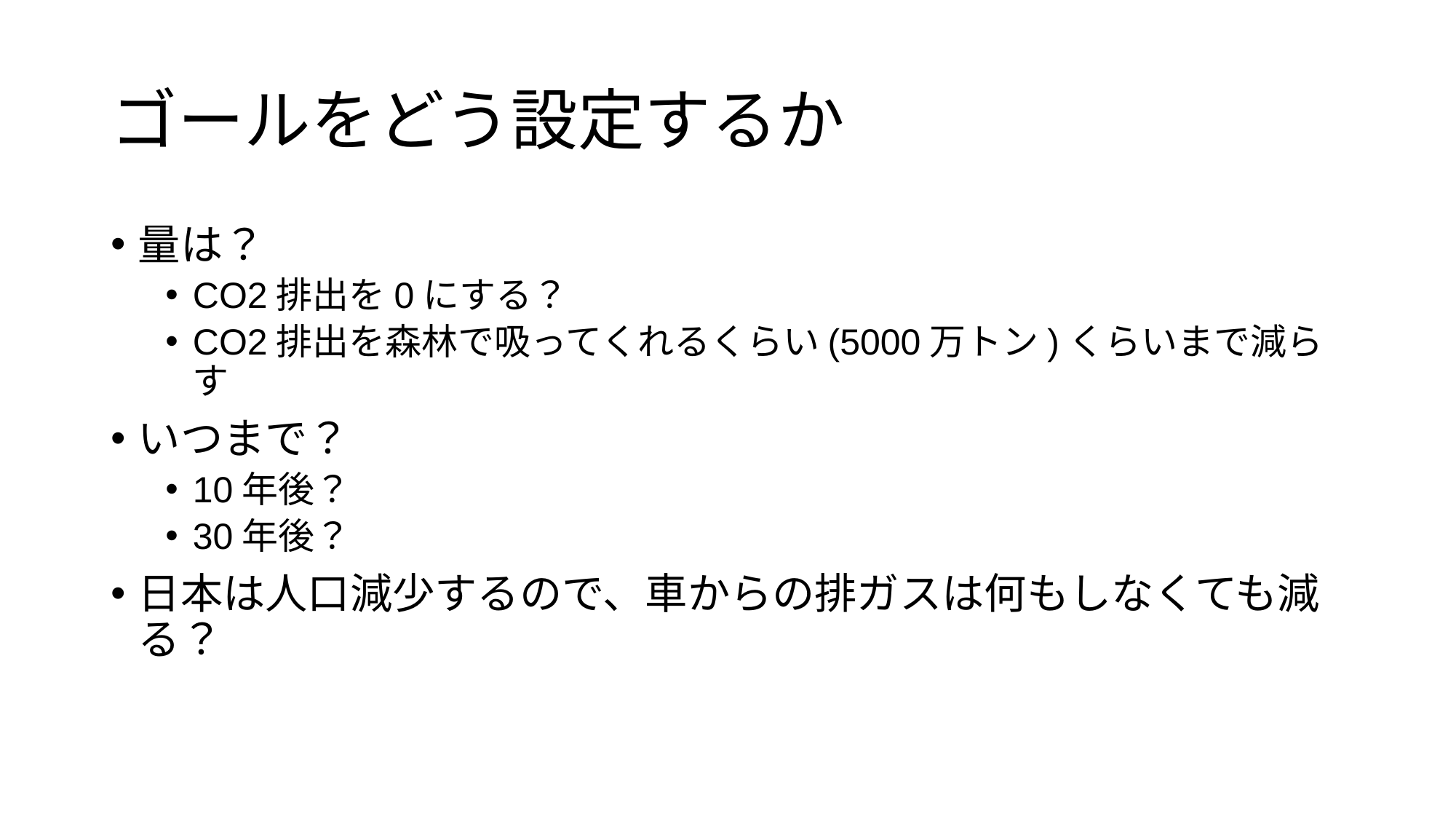

# ゴールをどう設定するか
量は？
CO2排出を0にする？
CO2排出を森林で吸ってくれるくらい(5000万トン)くらいまで減らす
いつまで？
10年後？
30年後？
日本は人口減少するので、車からの排ガスは何もしなくても減る？